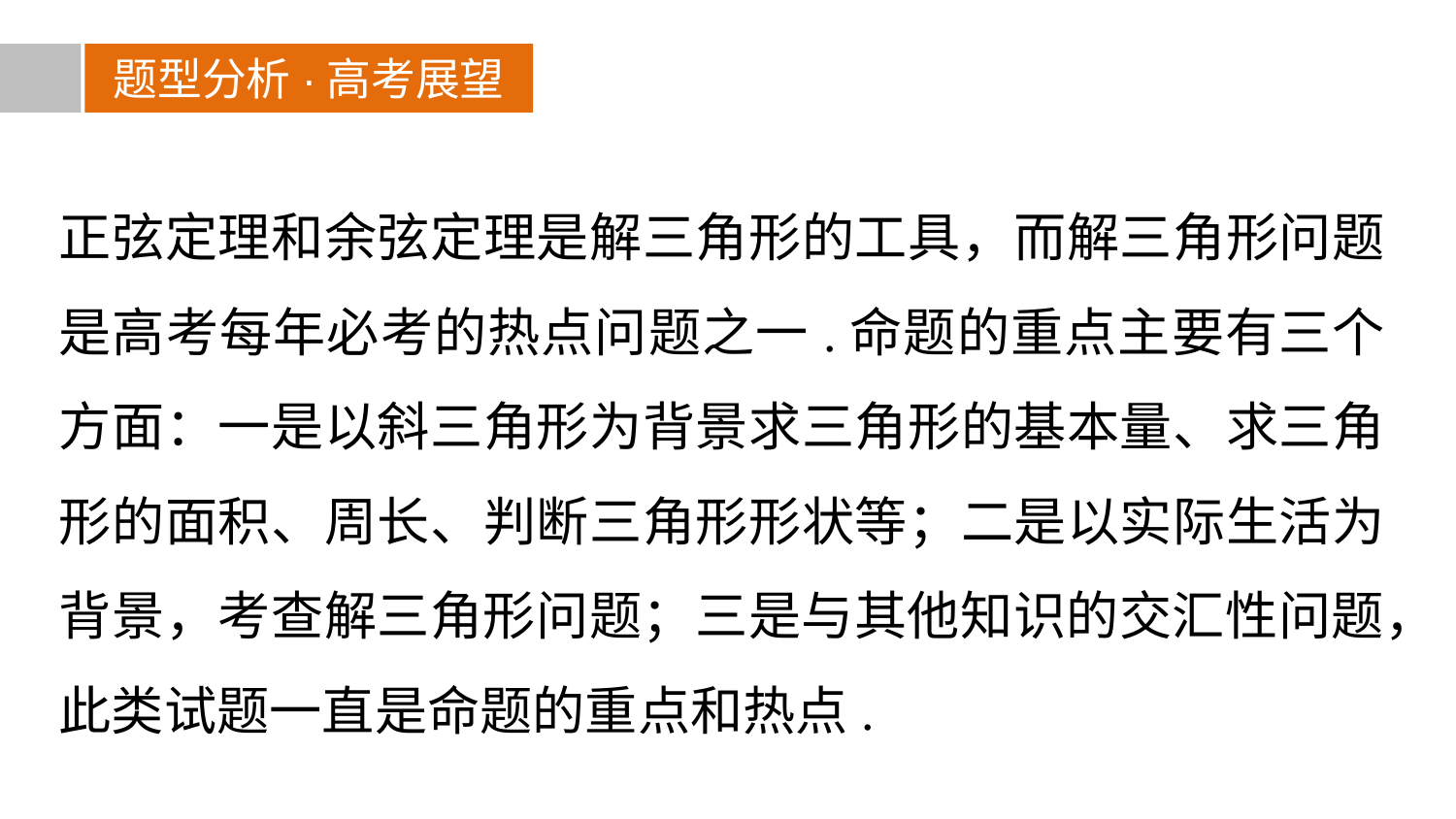

题型分析·高考展望
正弦定理和余弦定理是解三角形的工具，而解三角形问题是高考每年必考的热点问题之一.命题的重点主要有三个方面：一是以斜三角形为背景求三角形的基本量、求三角形的面积、周长、判断三角形形状等；二是以实际生活为背景，考查解三角形问题；三是与其他知识的交汇性问题，此类试题一直是命题的重点和热点.